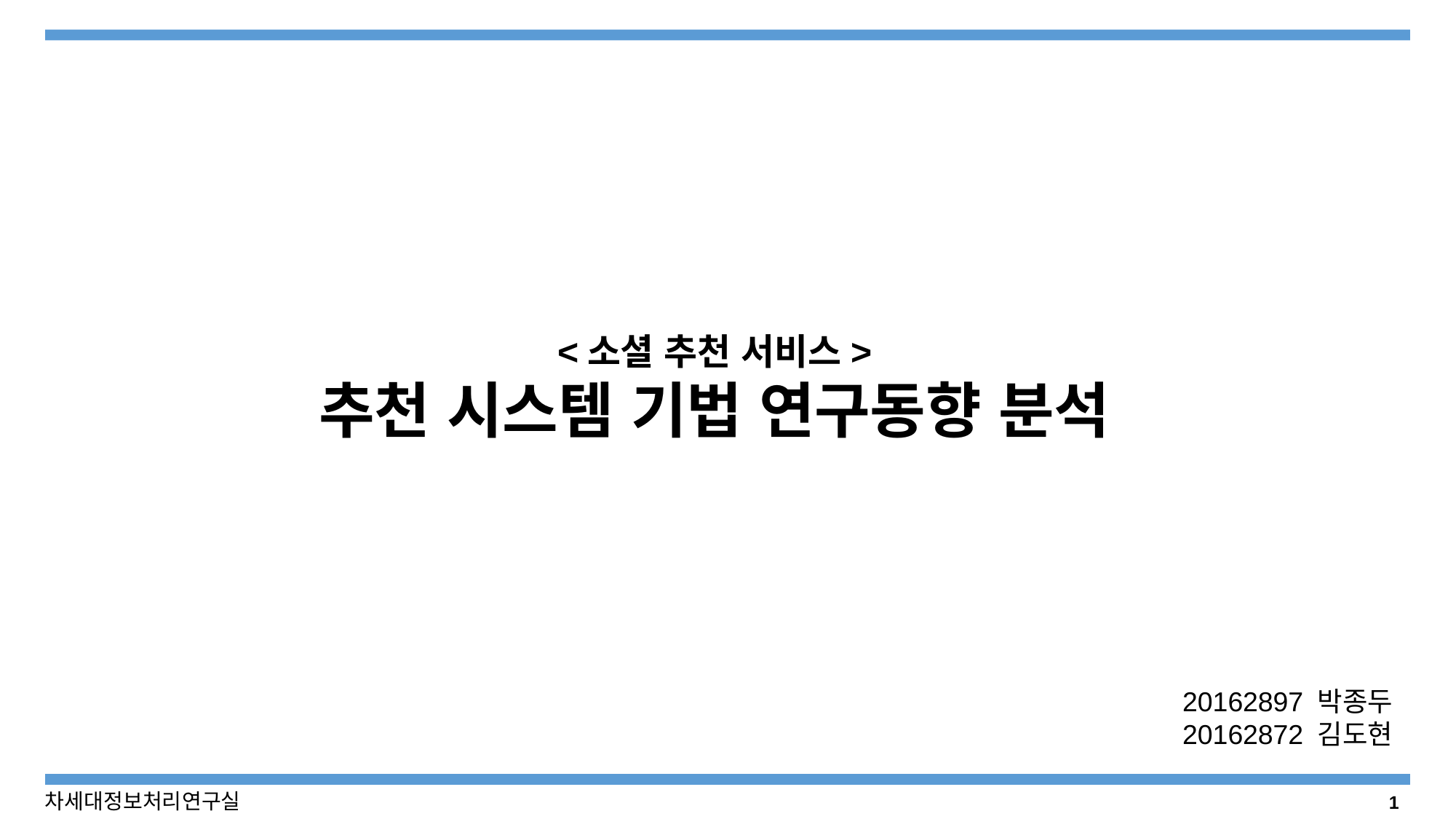

<소셜 추천 서비스>
추천 시스템 기법 연구동향 분석
20162897 박종두
20162872 김도현
1